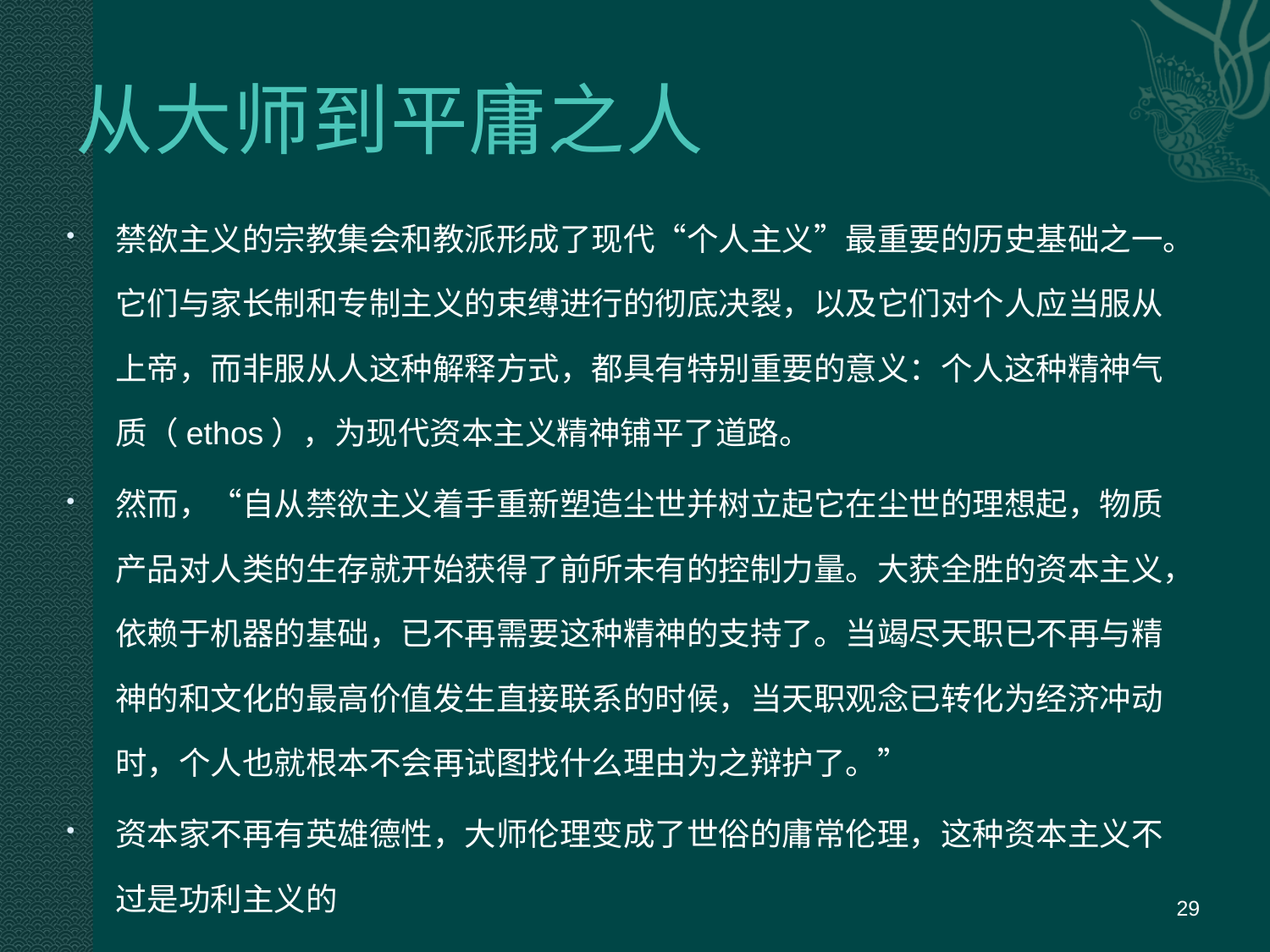

# 从大师到平庸之人
禁欲主义的宗教集会和教派形成了现代“个人主义”最重要的历史基础之一。它们与家长制和专制主义的束缚进行的彻底决裂，以及它们对个人应当服从上帝，而非服从人这种解释方式，都具有特别重要的意义：个人这种精神气质（ethos），为现代资本主义精神铺平了道路。
然而，“自从禁欲主义着手重新塑造尘世并树立起它在尘世的理想起，物质产品对人类的生存就开始获得了前所未有的控制力量。大获全胜的资本主义，依赖于机器的基础，已不再需要这种精神的支持了。当竭尽天职已不再与精神的和文化的最高价值发生直接联系的时候，当天职观念已转化为经济冲动时，个人也就根本不会再试图找什么理由为之辩护了。”
资本家不再有英雄德性，大师伦理变成了世俗的庸常伦理，这种资本主义不过是功利主义的

29